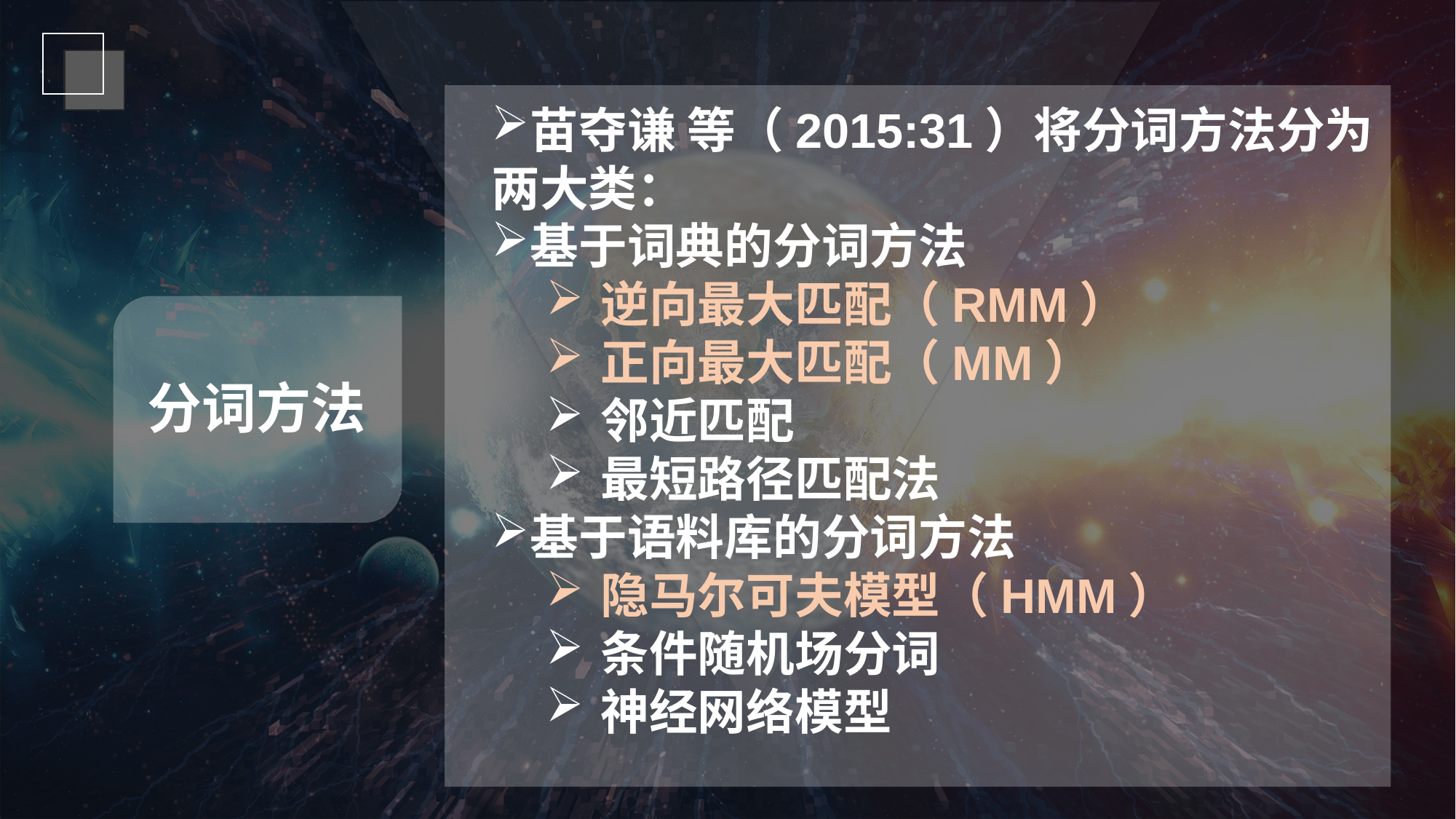

苗夺谦 等（2015:31）将分词方法分为两大类：
基于词典的分词方法
逆向最大匹配（RMM）
正向最大匹配（MM）
邻近匹配
最短路径匹配法
基于语料库的分词方法
隐马尔可夫模型（HMM）
条件随机场分词
神经网络模型

分词方法